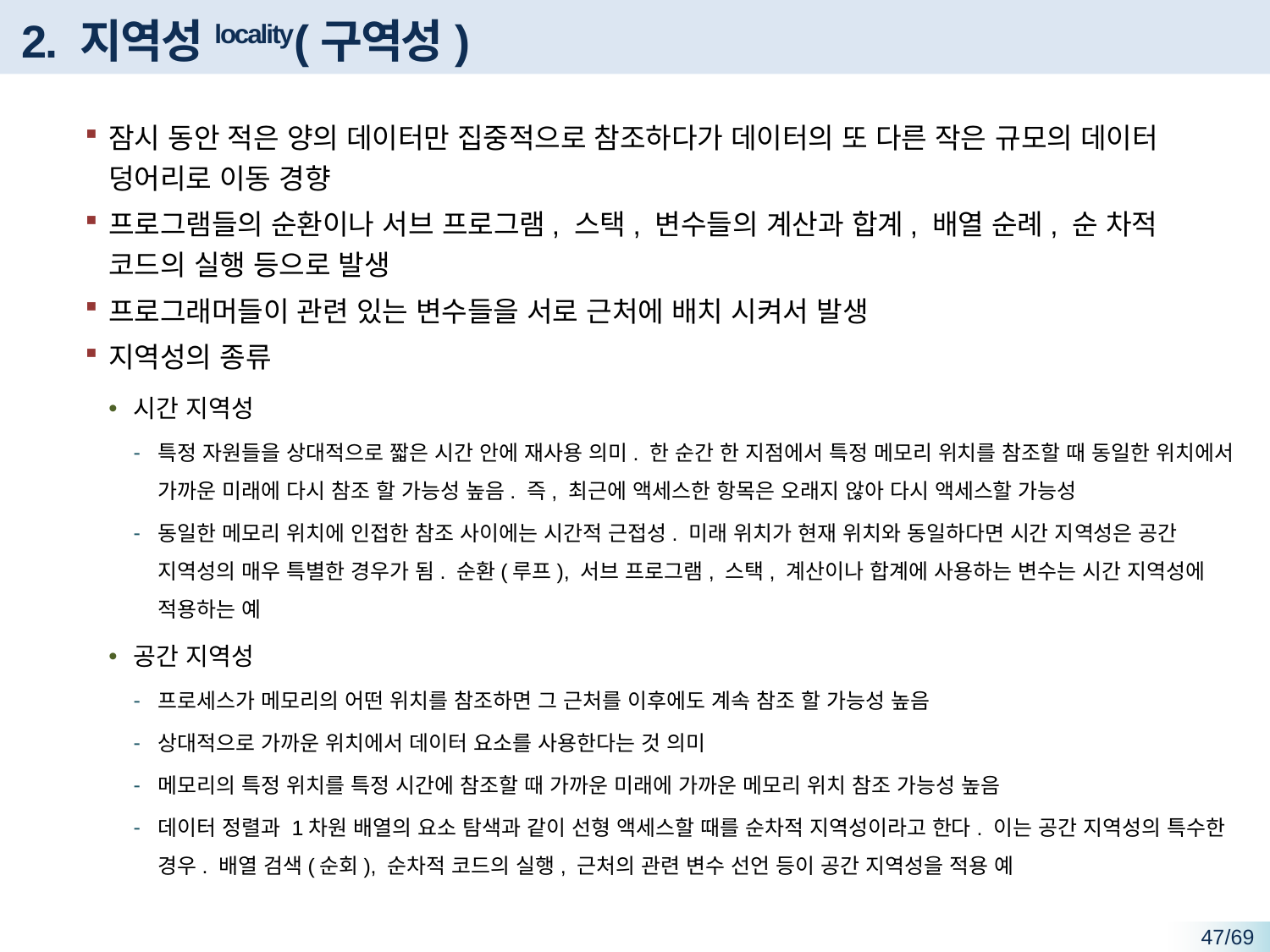

# 2. 지역성locality(구역성)
잠시 동안 적은 양의 데이터만 집중적으로 참조하다가 데이터의 또 다른 작은 규모의 데이터 덩어리로 이동 경향
프로그램들의 순환이나 서브 프로그램, 스택, 변수들의 계산과 합계, 배열 순례, 순 차적 코드의 실행 등으로 발생
프로그래머들이 관련 있는 변수들을 서로 근처에 배치 시켜서 발생
지역성의 종류
시간 지역성
특정 자원들을 상대적으로 짧은 시간 안에 재사용 의미. 한 순간 한 지점에서 특정 메모리 위치를 참조할 때 동일한 위치에서 가까운 미래에 다시 참조 할 가능성 높음. 즉, 최근에 액세스한 항목은 오래지 않아 다시 액세스할 가능성
동일한 메모리 위치에 인접한 참조 사이에는 시간적 근접성. 미래 위치가 현재 위치와 동일하다면 시간 지역성은 공간 지역성의 매우 특별한 경우가 됨. 순환(루프), 서브 프로그램, 스택, 계산이나 합계에 사용하는 변수는 시간 지역성에 적용하는 예
공간 지역성
프로세스가 메모리의 어떤 위치를 참조하면 그 근처를 이후에도 계속 참조 할 가능성 높음
상대적으로 가까운 위치에서 데이터 요소를 사용한다는 것 의미
메모리의 특정 위치를 특정 시간에 참조할 때 가까운 미래에 가까운 메모리 위치 참조 가능성 높음
데이터 정렬과 1차원 배열의 요소 탐색과 같이 선형 액세스할 때를 순차적 지역성이라고 한다. 이는 공간 지역성의 특수한 경우. 배열 검색(순회), 순차적 코드의 실행, 근처의 관련 변수 선언 등이 공간 지역성을 적용 예